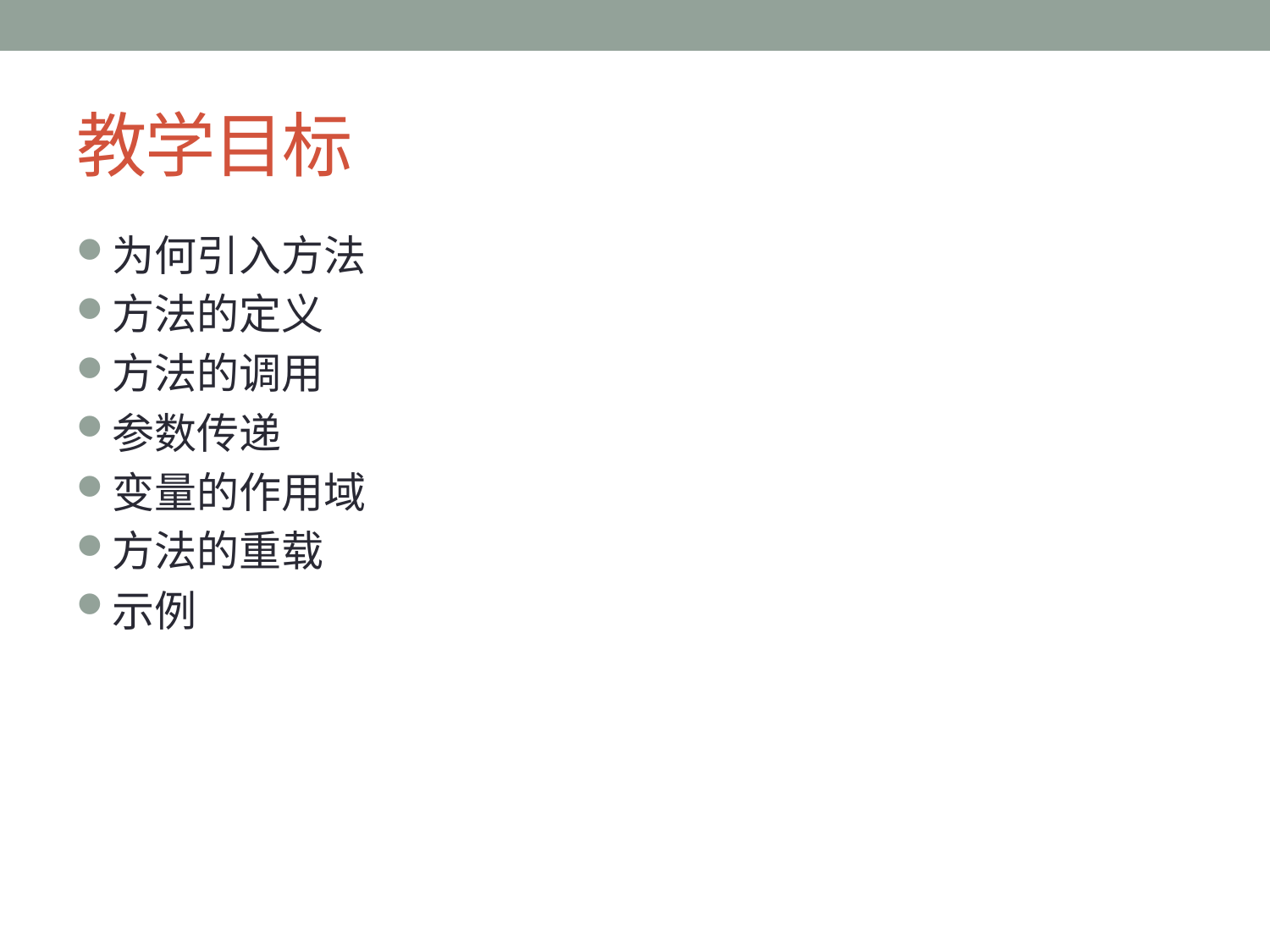

# 教学目标
为何引入方法
方法的定义
方法的调用
参数传递
变量的作用域
方法的重载
示例